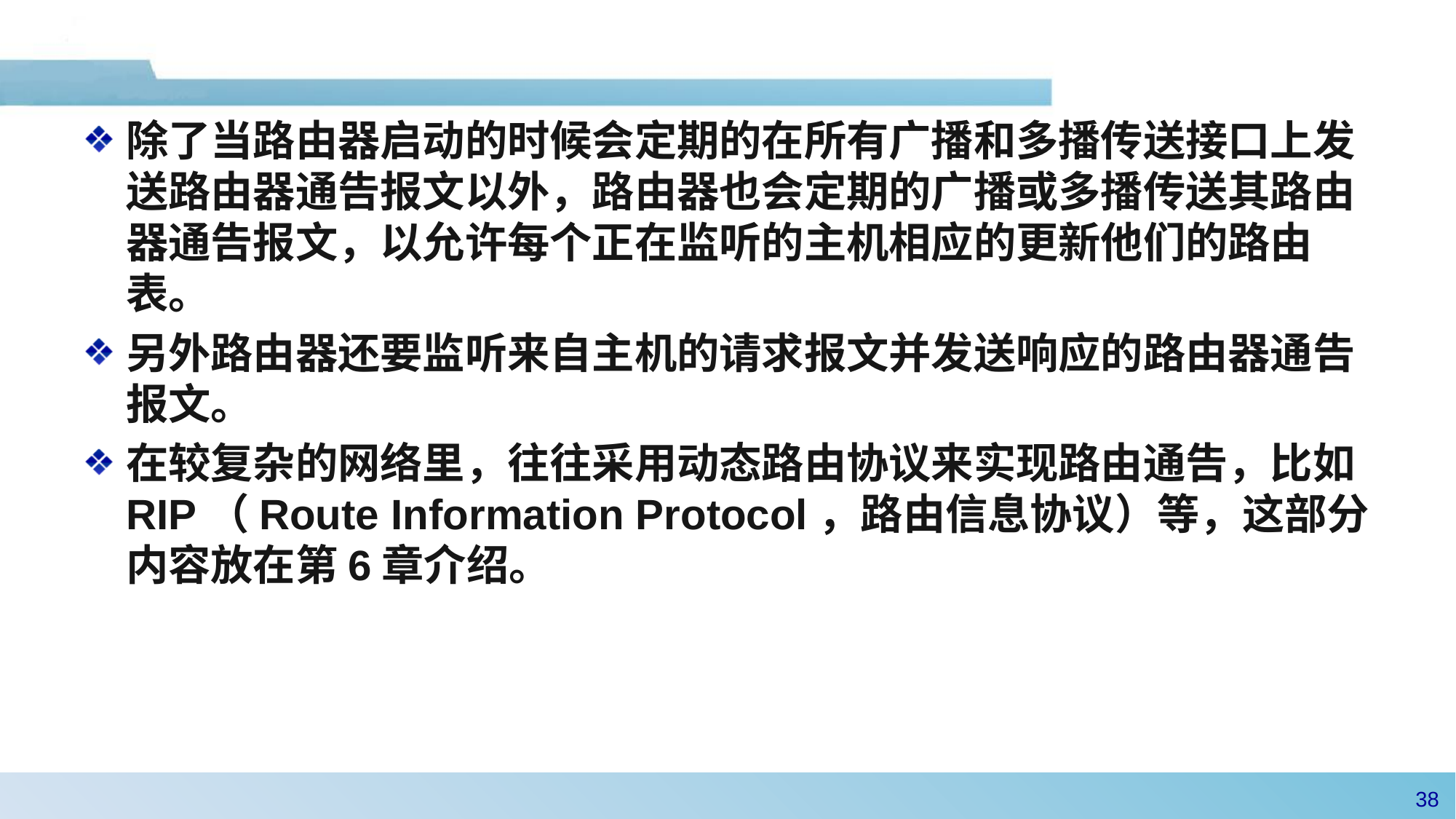

除了当路由器启动的时候会定期的在所有广播和多播传送接口上发送路由器通告报文以外，路由器也会定期的广播或多播传送其路由器通告报文，以允许每个正在监听的主机相应的更新他们的路由表。
另外路由器还要监听来自主机的请求报文并发送响应的路由器通告报文。
在较复杂的网络里，往往采用动态路由协议来实现路由通告，比如RIP（Route Information Protocol，路由信息协议）等，这部分内容放在第6章介绍。
38